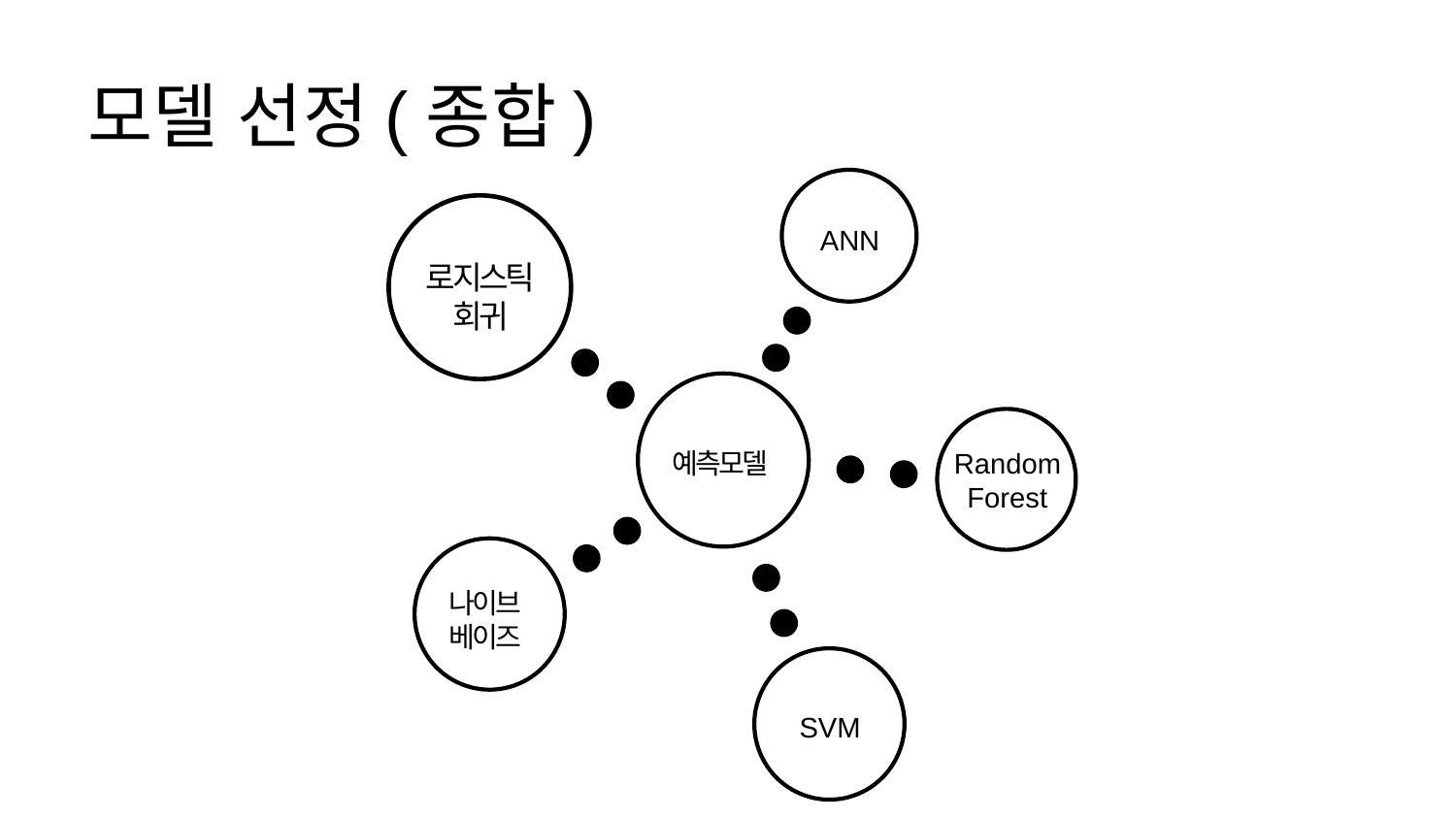

모델 선정(종합)

ANN
로지스틱
회귀

Random
Forest
예측모델

나이브
베이즈

SVM